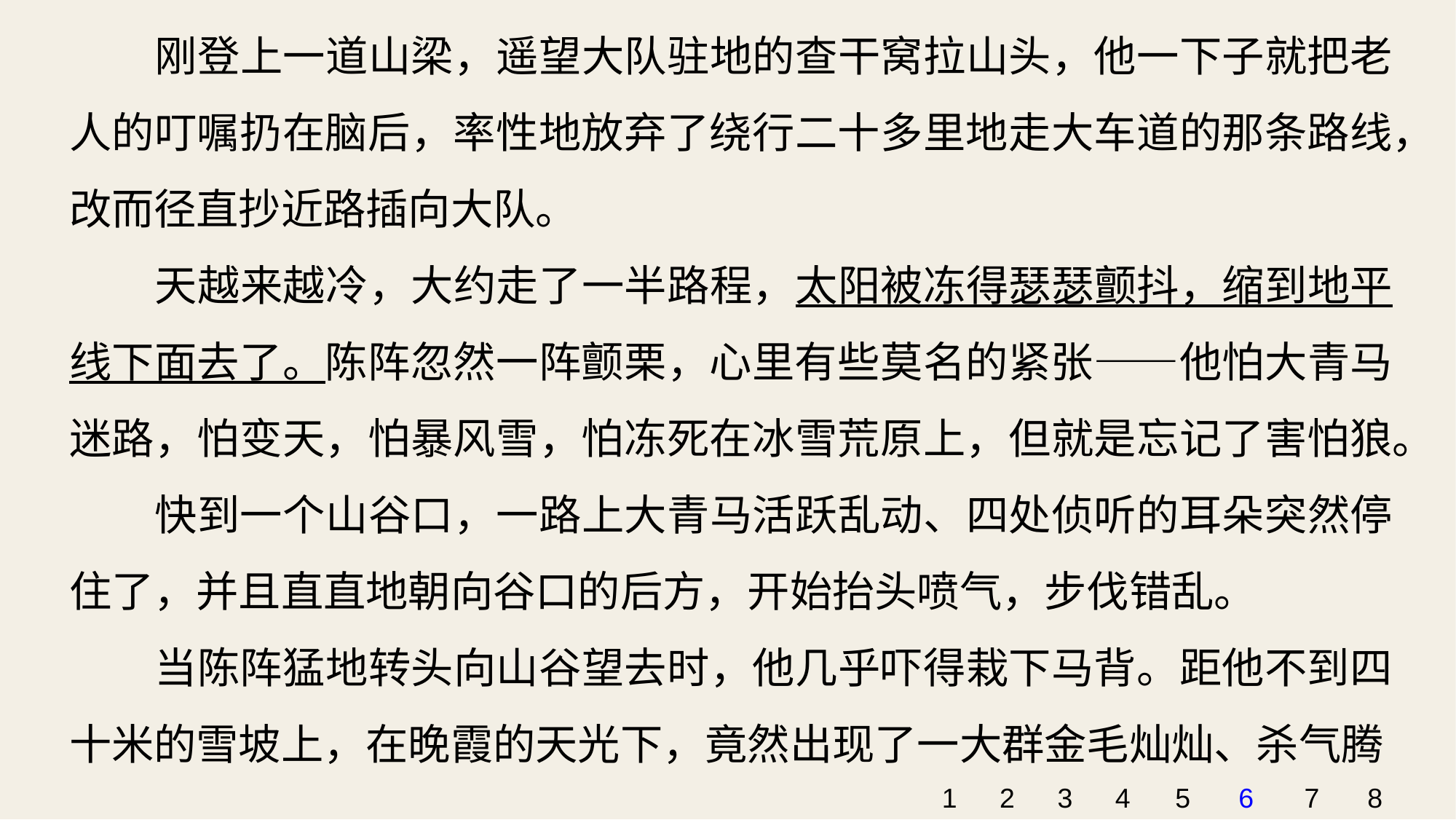

刚登上一道山梁，遥望大队驻地的查干窝拉山头，他一下子就把老人的叮嘱扔在脑后，率性地放弃了绕行二十多里地走大车道的那条路线，改而径直抄近路插向大队。
天越来越冷，大约走了一半路程，太阳被冻得瑟瑟颤抖，缩到地平线下面去了。陈阵忽然一阵颤栗，心里有些莫名的紧张——他怕大青马迷路，怕变天，怕暴风雪，怕冻死在冰雪荒原上，但就是忘记了害怕狼。
快到一个山谷口，一路上大青马活跃乱动、四处侦听的耳朵突然停住了，并且直直地朝向谷口的后方，开始抬头喷气，步伐错乱。
当陈阵猛地转头向山谷望去时，他几乎吓得栽下马背。距他不到四十米的雪坡上，在晚霞的天光下，竟然出现了一大群金毛灿灿、杀气腾
1
2
3
4
5
6
7
8